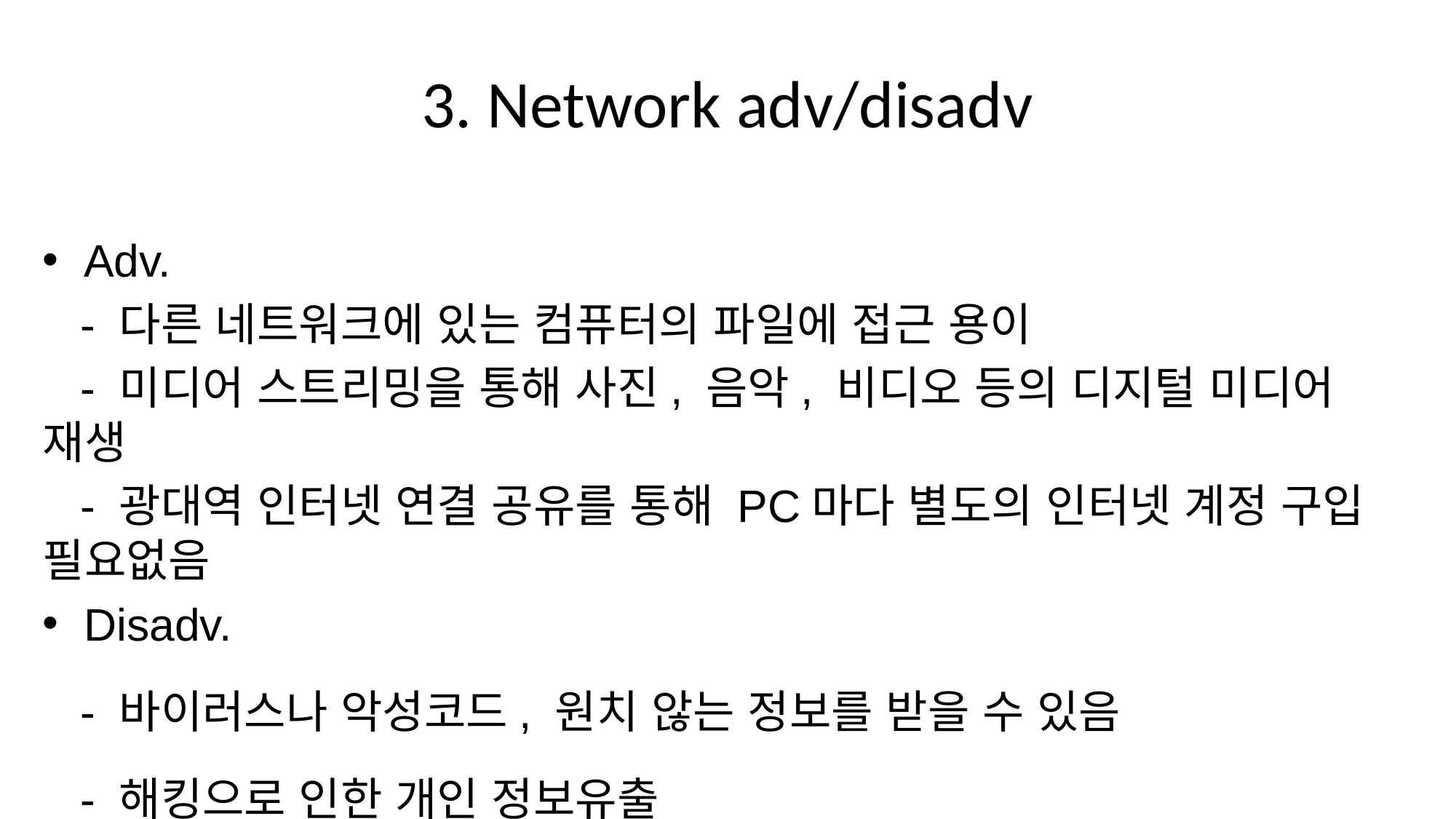

# 3. Network adv/disadv
Adv.
   - 다른 네트워크에 있는 컴퓨터의 파일에 접근 용이
   - 미디어 스트리밍을 통해 사진, 음악, 비디오 등의 디지털 미디어 재생
   - 광대역 인터넷 연결 공유를 통해 PC마다 별도의 인터넷 계정 구입 필요없음
Disadv.
   - 바이러스나 악성코드, 원치 않는 정보를 받을 수 있음
   - 해킹으로 인한 개인 정보유출